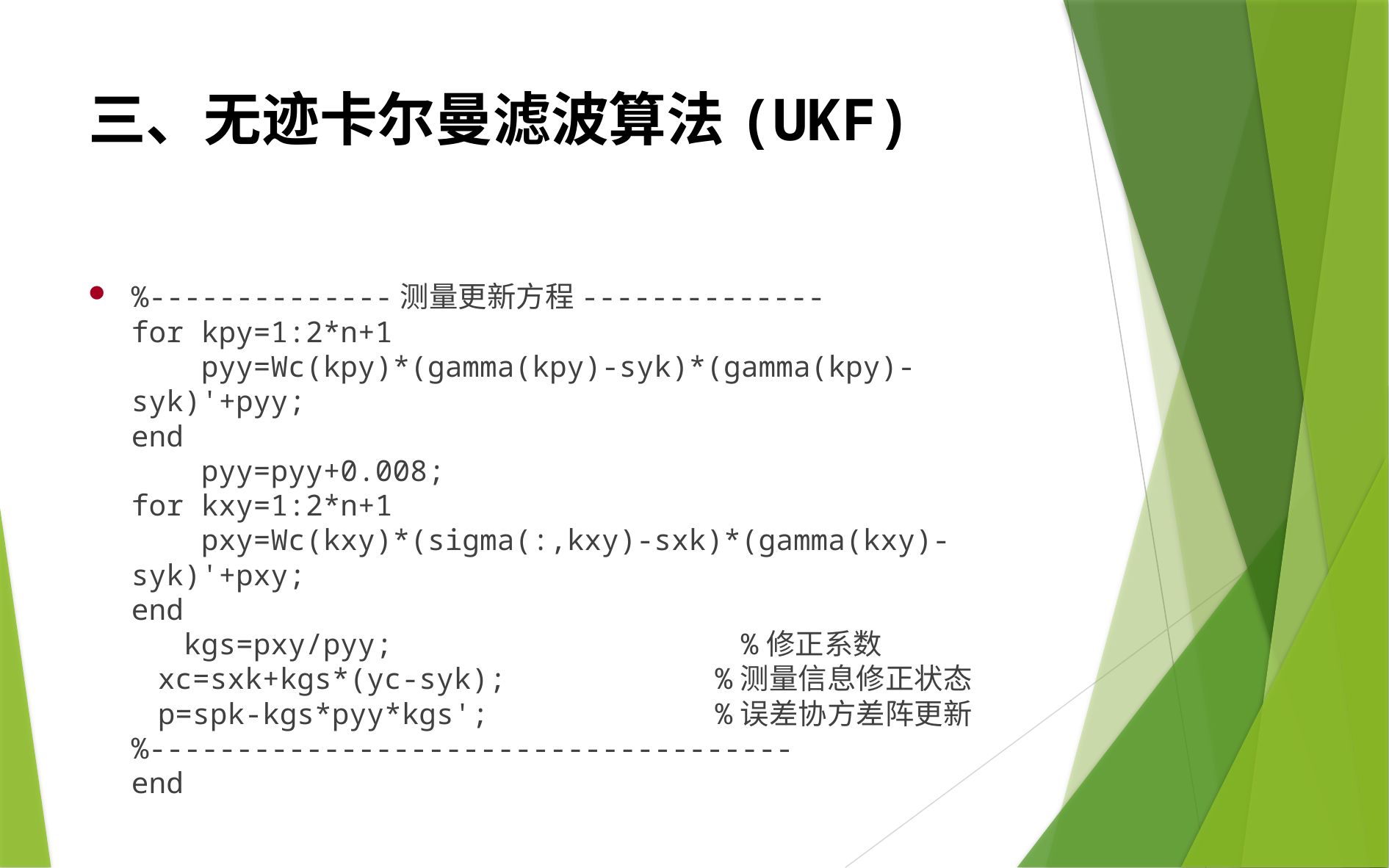

# 三、无迹卡尔曼滤波算法(UKF)
%--------------测量更新方程--------------
for kpy=1:2*n+1
    pyy=Wc(kpy)*(gamma(kpy)-syk)*(gamma(kpy)-syk)'+pyy;
end
    pyy=pyy+0.008;
for kxy=1:2*n+1
    pxy=Wc(kxy)*(sigma(:,kxy)-sxk)*(gamma(kxy)-syk)'+pxy;
end
   kgs=pxy/pyy;                    %修正系数
   xc=sxk+kgs*(yc-syk);            %测量信息修正状态
   p=spk-kgs*pyy*kgs';             %误差协方差阵更新
%-------------------------------------
end